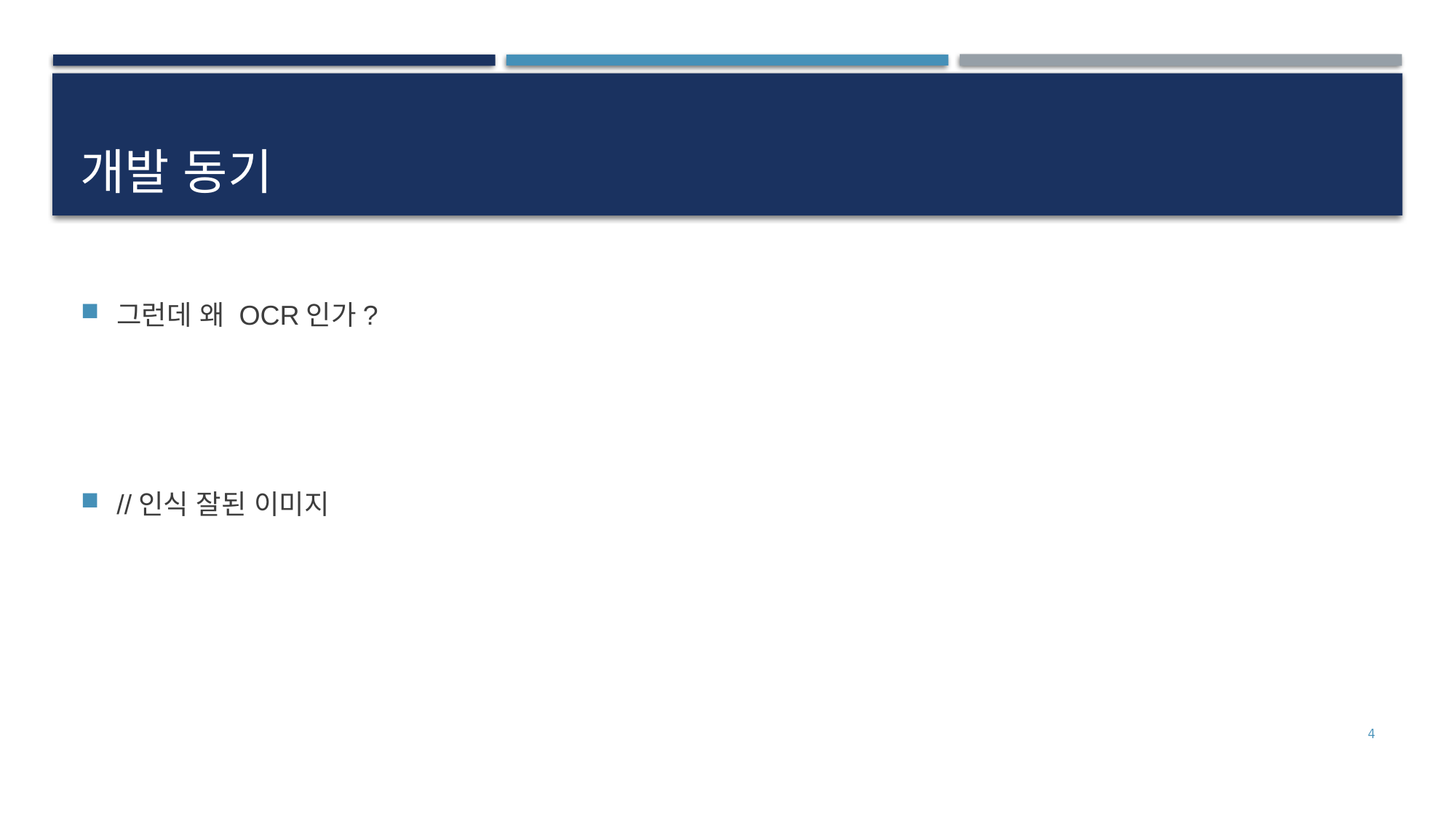

# 개발 동기
그런데 왜 OCR인가?

//인식 잘된 이미지

4